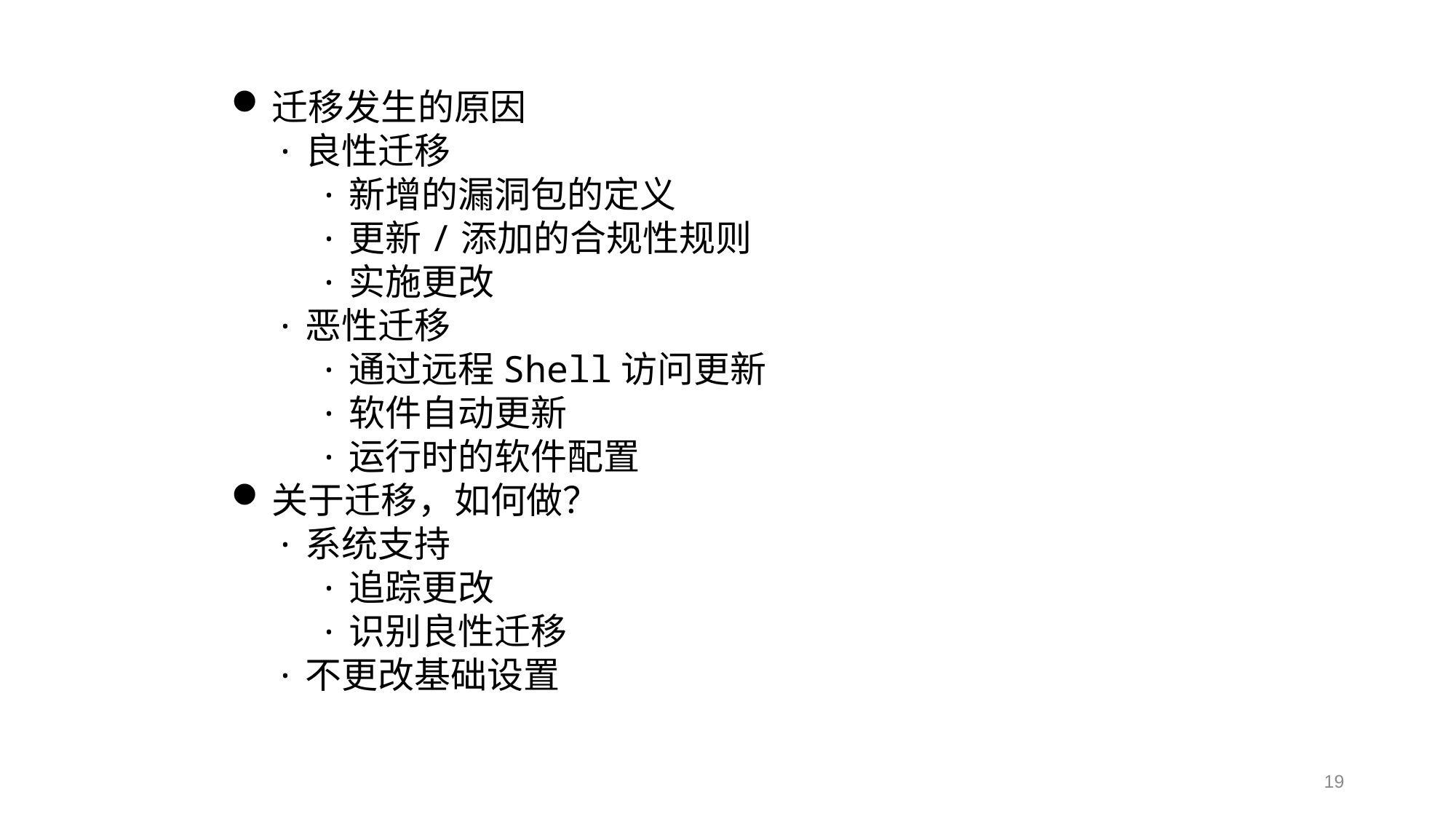

迁移发生的原因
  ·良性迁移
    ·新增的漏洞包的定义
    ·更新/添加的合规性规则
    ·实施更改
  ·恶性迁移
    ·通过远程Shell访问更新
    ·软件自动更新
    ·运行时的软件配置
关于迁移，如何做？
  ·系统支持
    ·追踪更改
    ·识别良性迁移
  ·不更改基础设置
19